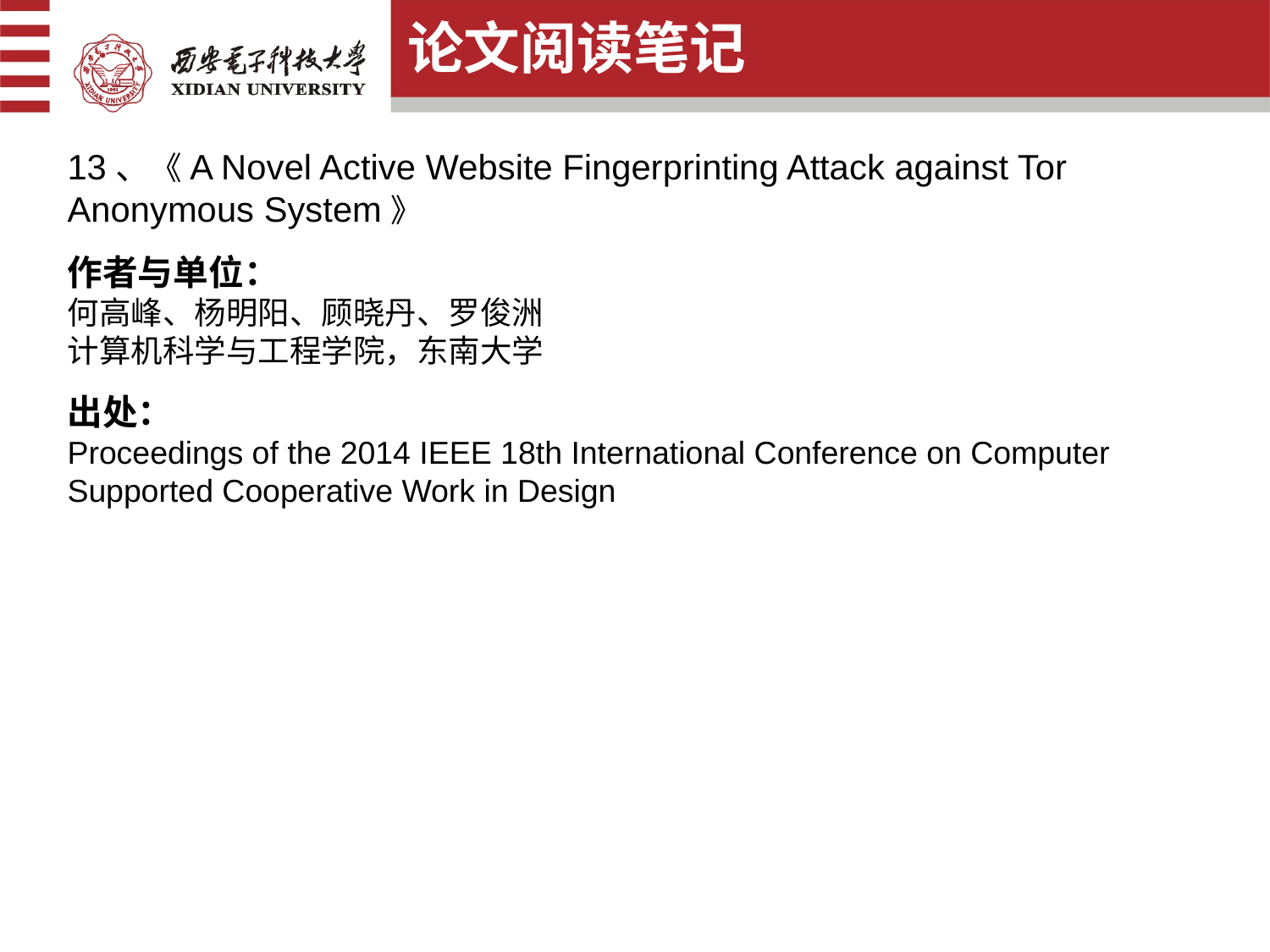

论文阅读笔记
13、《A Novel Active Website Fingerprinting Attack against Tor Anonymous System》
作者与单位：
何高峰、杨明阳、顾晓丹、罗俊洲
计算机科学与工程学院，东南大学
出处：
Proceedings of the 2014 IEEE 18th International Conference on Computer Supported Cooperative Work in Design